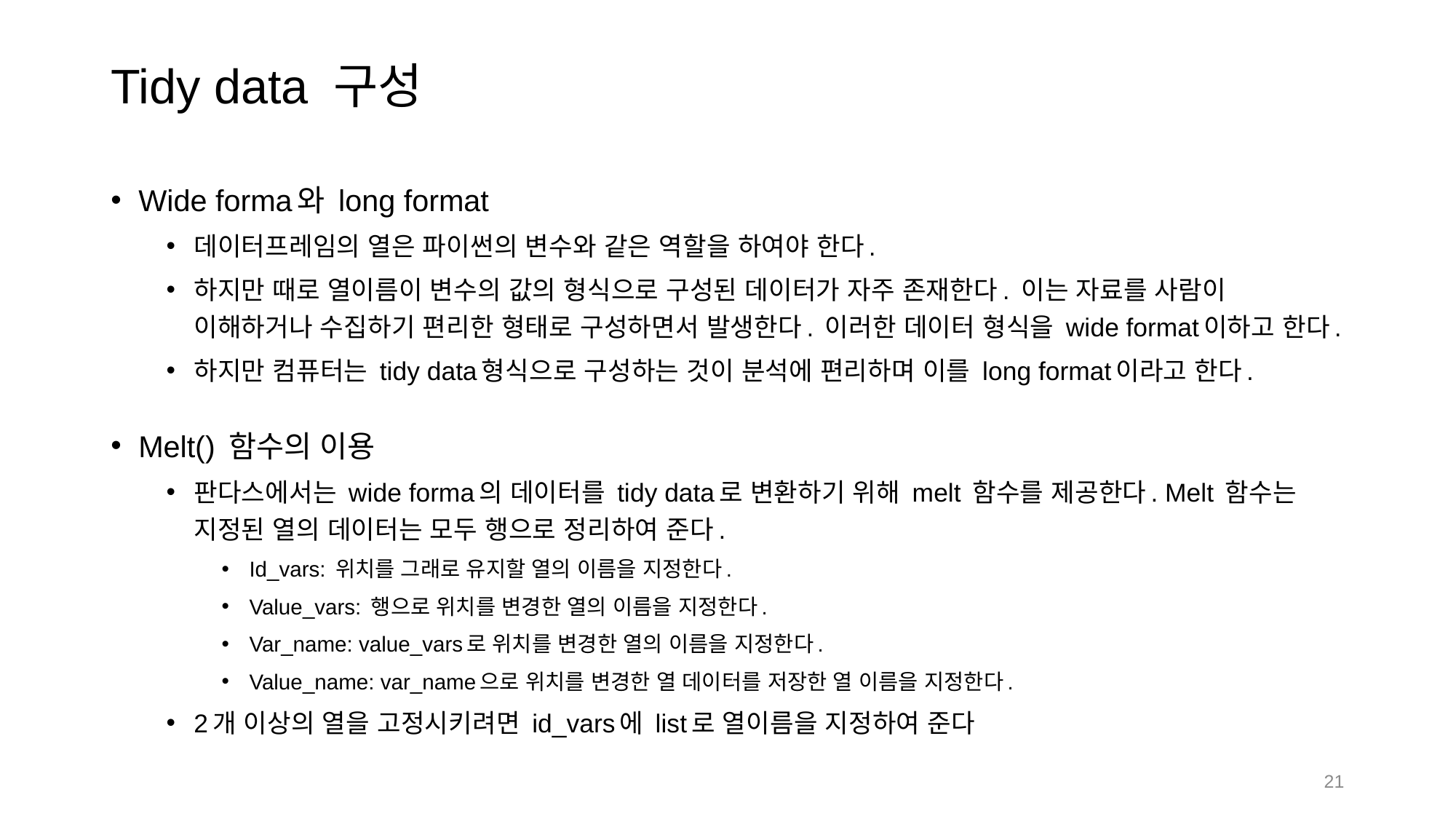

# Tidy data 구성
Wide forma와 long format
데이터프레임의 열은 파이썬의 변수와 같은 역할을 하여야 한다.
하지만 때로 열이름이 변수의 값의 형식으로 구성된 데이터가 자주 존재한다. 이는 자료를 사람이 이해하거나 수집하기 편리한 형태로 구성하면서 발생한다. 이러한 데이터 형식을 wide format이하고 한다.
하지만 컴퓨터는 tidy data형식으로 구성하는 것이 분석에 편리하며 이를 long format이라고 한다.

Melt() 함수의 이용
판다스에서는 wide forma의 데이터를 tidy data로 변환하기 위해 melt 함수를 제공한다. Melt 함수는 지정된 열의 데이터는 모두 행으로 정리하여 준다.
Id_vars: 위치를 그래로 유지할 열의 이름을 지정한다.
Value_vars: 행으로 위치를 변경한 열의 이름을 지정한다.
Var_name: value_vars로 위치를 변경한 열의 이름을 지정한다.
Value_name: var_name으로 위치를 변경한 열 데이터를 저장한 열 이름을 지정한다.
2개 이상의 열을 고정시키려면 id_vars에 list로 열이름을 지정하여 준다

21